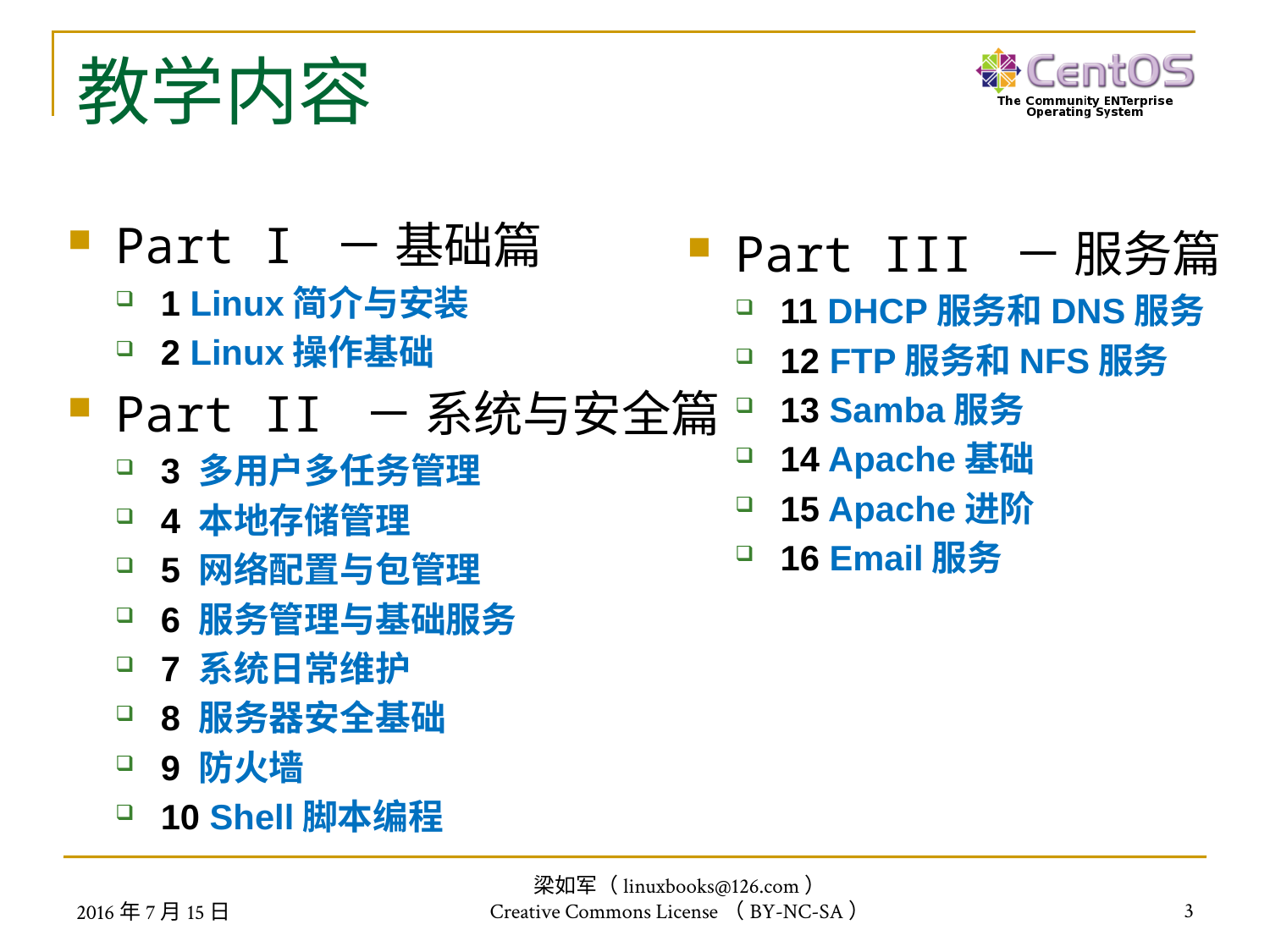

# 教学内容
Part I － 基础篇
1 Linux简介与安装
2 Linux操作基础
Part II － 系统与安全篇
3 多用户多任务管理
4 本地存储管理
5 网络配置与包管理
6 服务管理与基础服务
7 系统日常维护
8 服务器安全基础
9 防火墙
10 Shell脚本编程

Part III － 服务篇
11 DHCP服务和DNS服务
12 FTP服务和NFS服务
13 Samba服务
14 Apache基础
15 Apache进阶
16 Email服务
梁如军（linuxbooks@126.com）
Creative Commons License（BY-NC-SA）
2016年7月15日
3